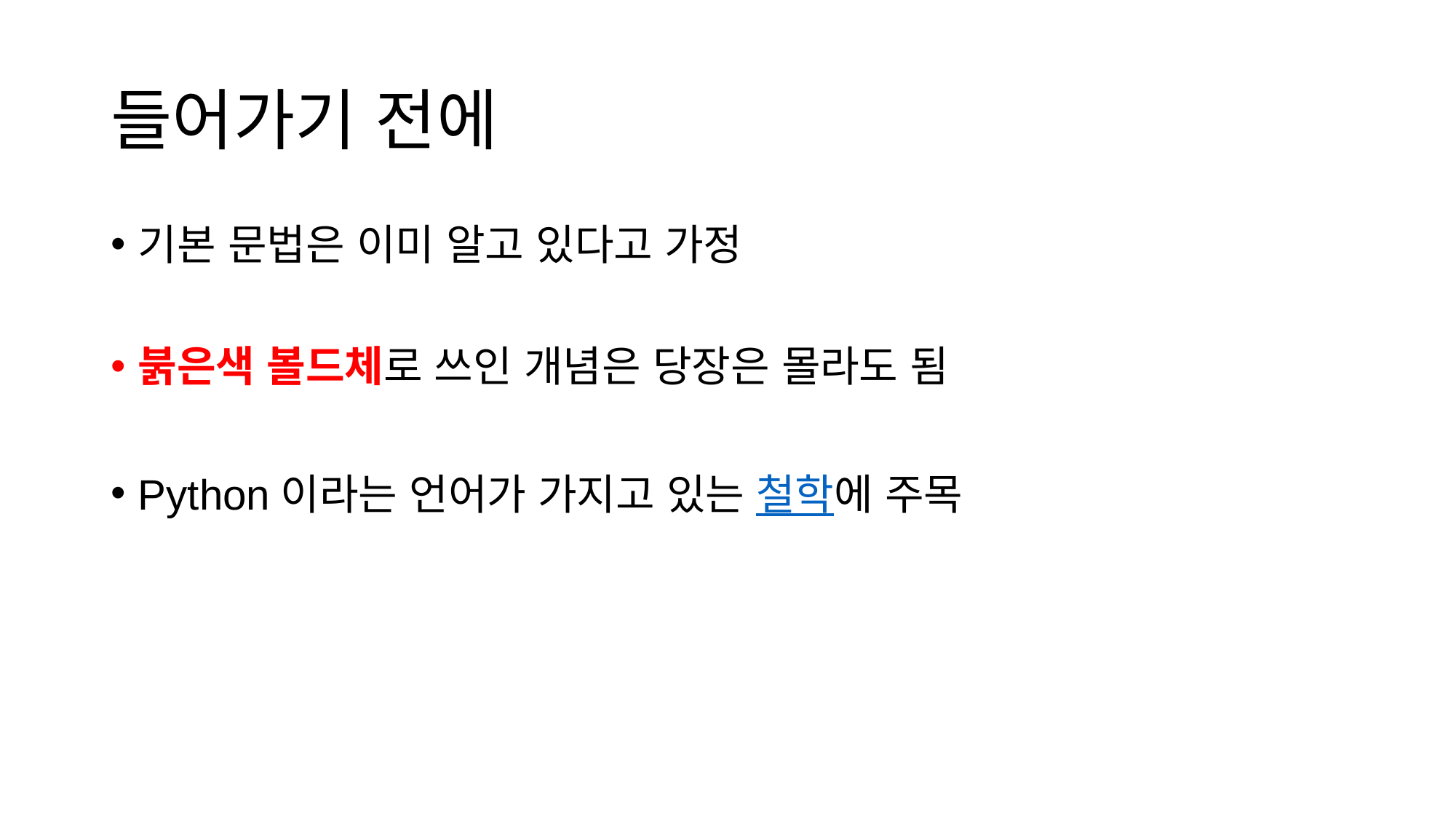

# 들어가기 전에
기본 문법은 이미 알고 있다고 가정

붉은색 볼드체로 쓰인 개념은 당장은 몰라도 됨

Python이라는 언어가 가지고 있는 철학에 주목